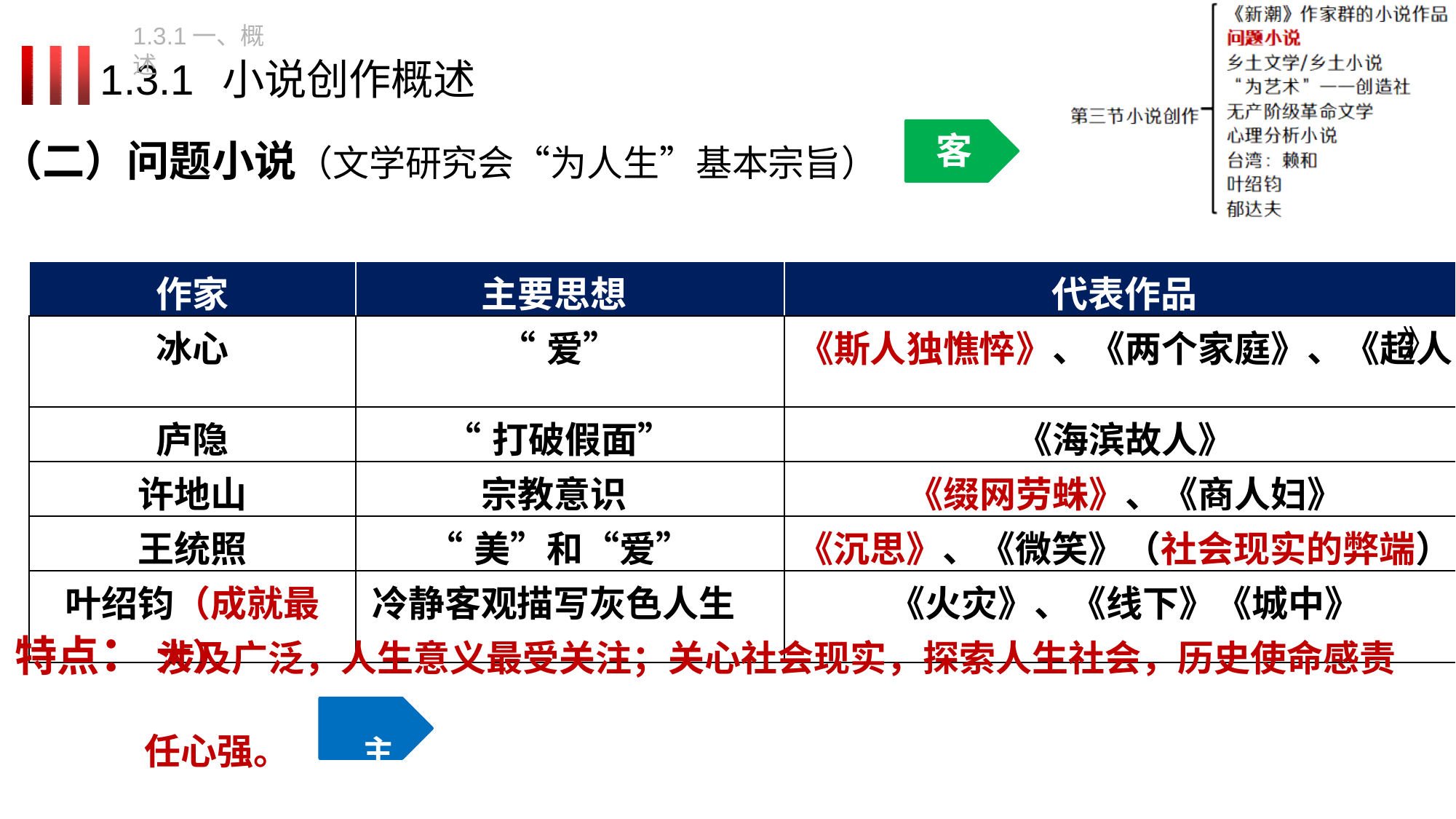

1.3.1一、概述

# 1.3.1	小说创作概述

客
（二）问题小说（文学研究会“为人生”基本宗旨）
| 作家 | 主要思想 | 代表作品 |
| --- | --- | --- |
| 冰心 | “爱” | 《斯人独憔悴》、《两个家庭》、《超人 |
| 庐隐 | “打破假面” | 《海滨故人》 |
| 许地山 | 宗教意识 | 《缀网劳蛛》、《商人妇》 |
| 王统照 | “美”和“爱” | 《沉思》、《微笑》（社会现实的弊端） |
| 叶绍钧（成就最大） | 冷静客观描写灰色人生 | 《火灾》、《线下》《城中》 |
》
特点： 涉及广泛，人生意义最受关注；关心社会现实，探索人生社会，历史使命感责 任心强。	主